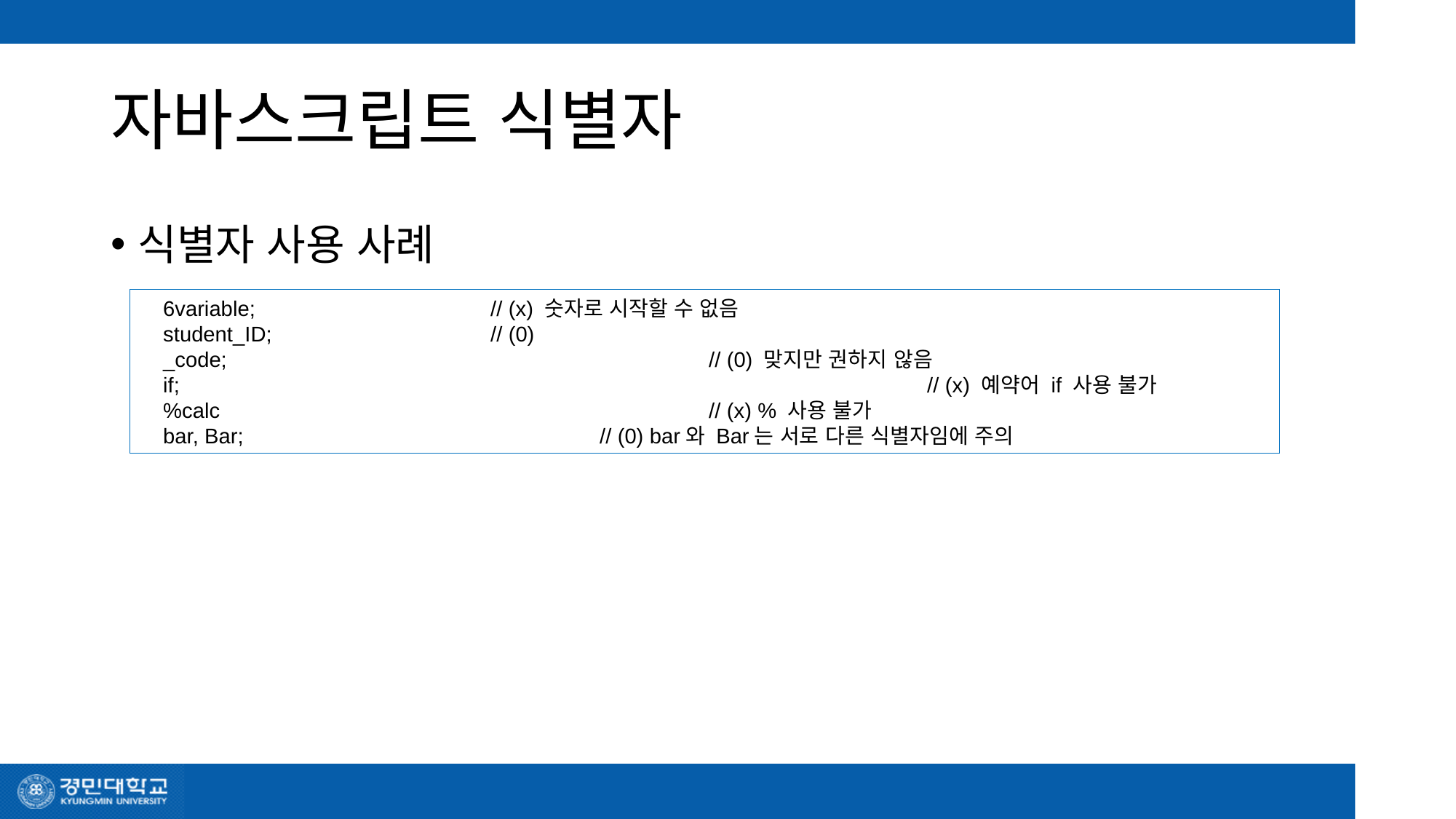

# 자바스크립트 식별자
식별자 사용 사례

6variable;			// (x) 숫자로 시작할 수 없음
student_ID;		// (0)
_code;					// (0) 맞지만 권하지 않음
if;							// (x) 예약어 if 사용 불가
%calc					// (x) % 사용 불가
bar, Bar;				// (0) bar와 Bar는 서로 다른 식별자임에 주의